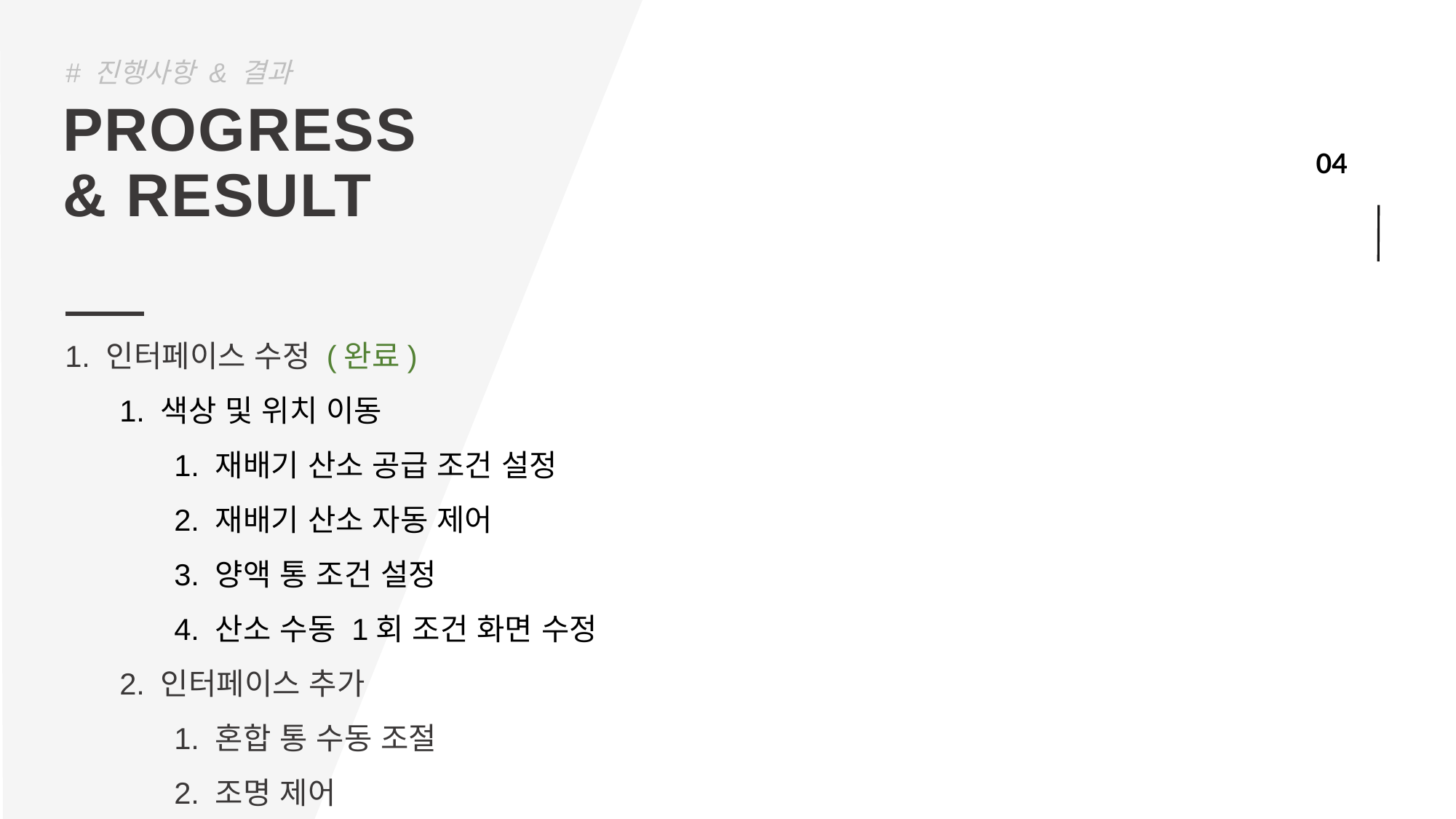

# 진행사항 & 결과
PROGRESS
& RESULT
인터페이스 수정 (완료)
색상 및 위치 이동
재배기 산소 공급 조건 설정
재배기 산소 자동 제어
양액 통 조건 설정
산소 수동 1회 조건 화면 수정
인터페이스 추가
혼합 통 수동 조절
조명 제어